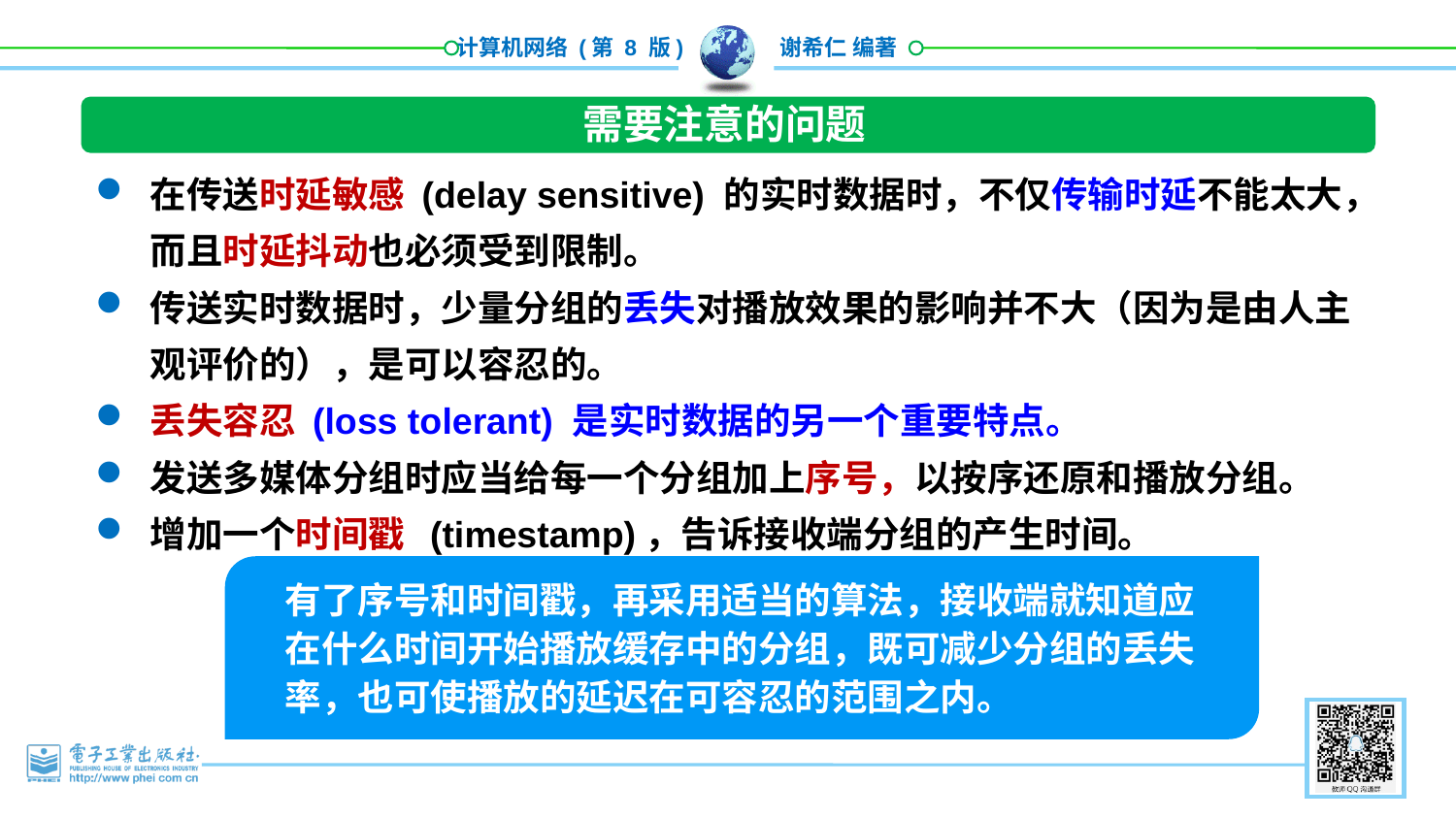

需要注意的问题

在传送时延敏感 (delay sensitive) 的实时数据时，不仅传输时延不能太大，而且时延抖动也必须受到限制。
传送实时数据时，少量分组的丢失对播放效果的影响并不大（因为是由人主观评价的），是可以容忍的。
丢失容忍 (loss tolerant) 是实时数据的另一个重要特点。
发送多媒体分组时应当给每一个分组加上序号，以按序还原和播放分组。
增加一个时间戳  (timestamp)，告诉接收端分组的产生时间。

有了序号和时间戳，再采用适当的算法，接收端就知道应在什么时间开始播放缓存中的分组，既可减少分组的丢失率，也可使播放的延迟在可容忍的范围之内。